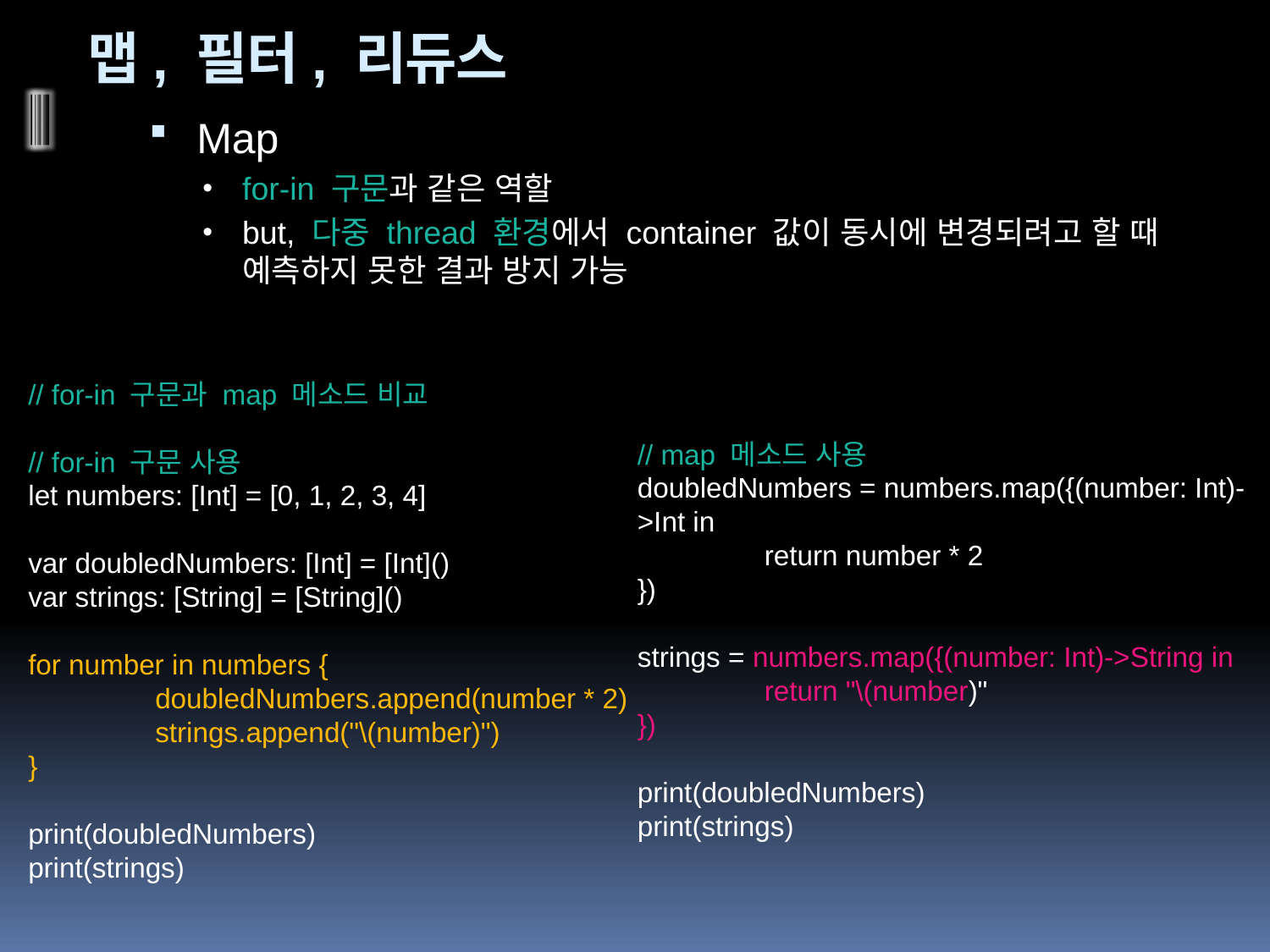

# 맵, 필터, 리듀스
Map
for-in 구문과 같은 역할
but, 다중 thread 환경에서 container 값이 동시에 변경되려고 할 때
예측하지 못한 결과 방지 가능

// for-in 구문과 map 메소드 비교

// for-in 구문 사용
let numbers: [Int] = [0, 1, 2, 3, 4]

var doubledNumbers: [Int] = [Int]()
var strings: [String] = [String]()

for number in numbers {
	doubledNumbers.append(number * 2)
	strings.append("\(number)")
}

print(doubledNumbers)
print(strings)
// map 메소드 사용
doubledNumbers = numbers.map({(number: Int)->Int in
	return number * 2
})

strings = numbers.map({(number: Int)->String in
	return "\(number)"
})

print(doubledNumbers)
print(strings)